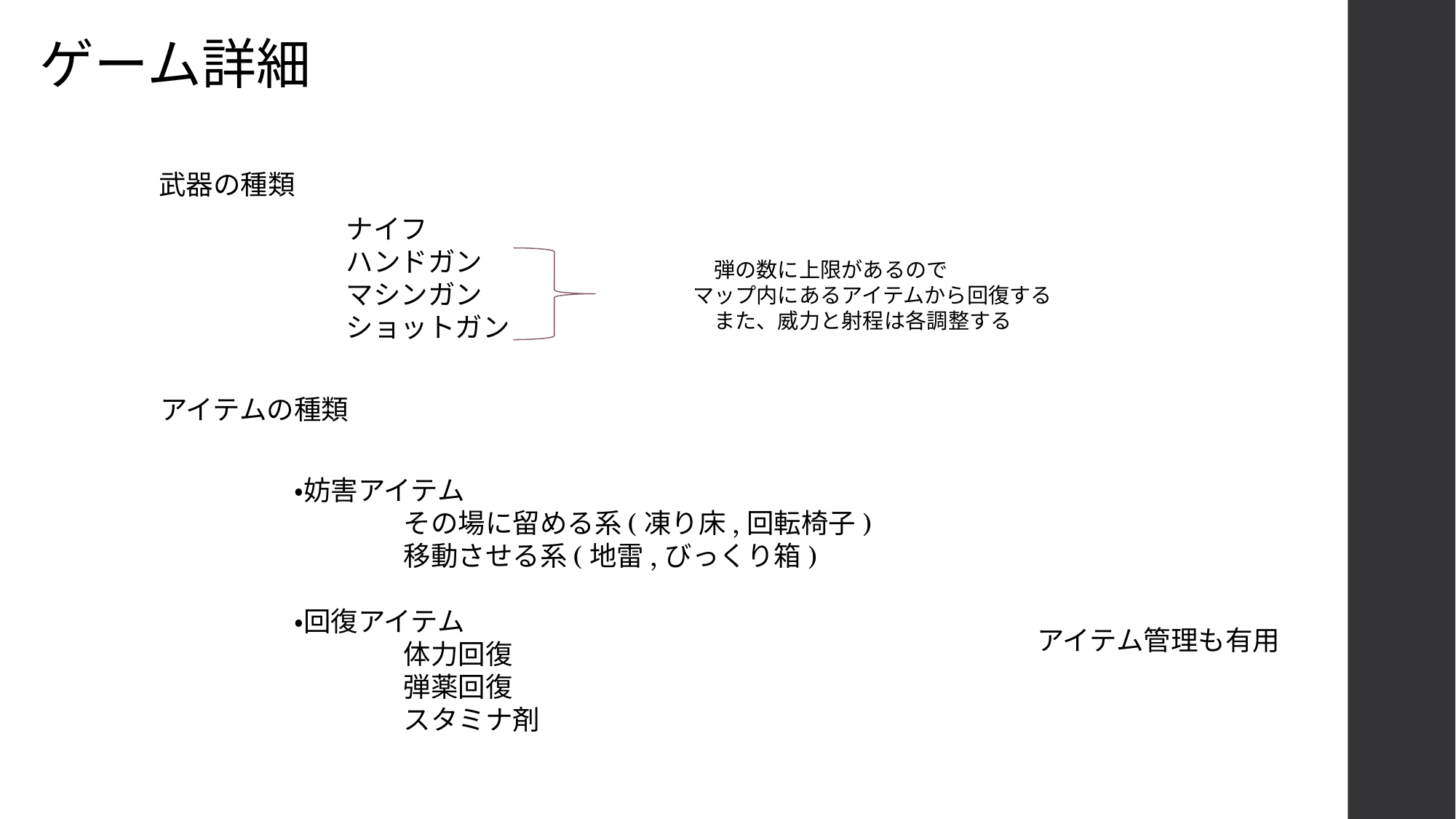

ゲーム詳細
武器の種類
ナイフ
ハンドガン
マシンガン
ショットガン

　弾の数に上限があるので
マップ内にあるアイテムから回復する
　また、威力と射程は各調整する
アイテムの種類
・妨害アイテム
	その場に留める系(凍り床,回転椅子)
	移動させる系(地雷,びっくり箱)

・回復アイテム
	体力回復
	弾薬回復
	スタミナ剤
アイテム管理も有用